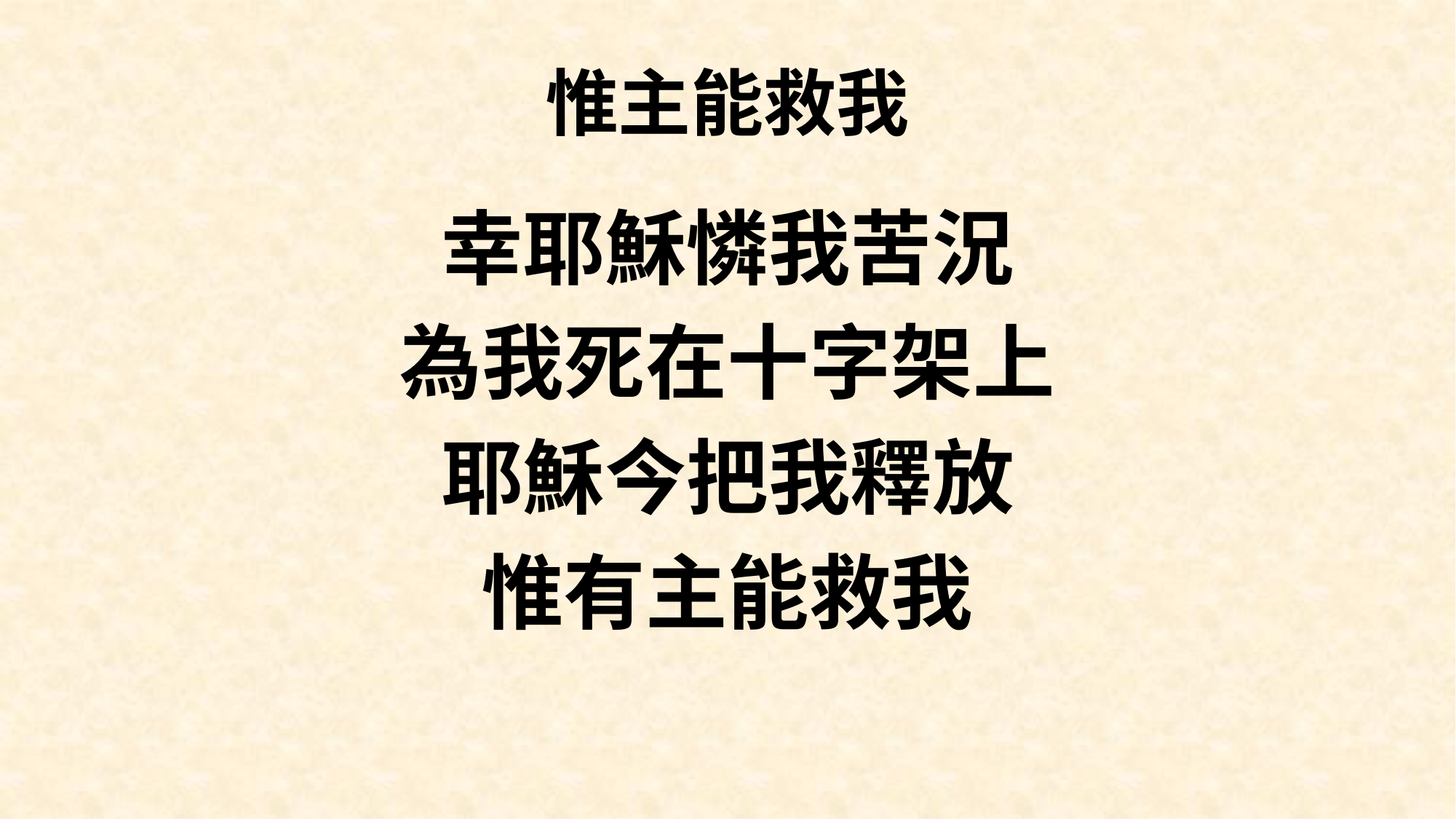

# 惟主能救我
幸耶穌憐我苦況
為我死在十字架上
耶穌今把我釋放
惟有主能救我